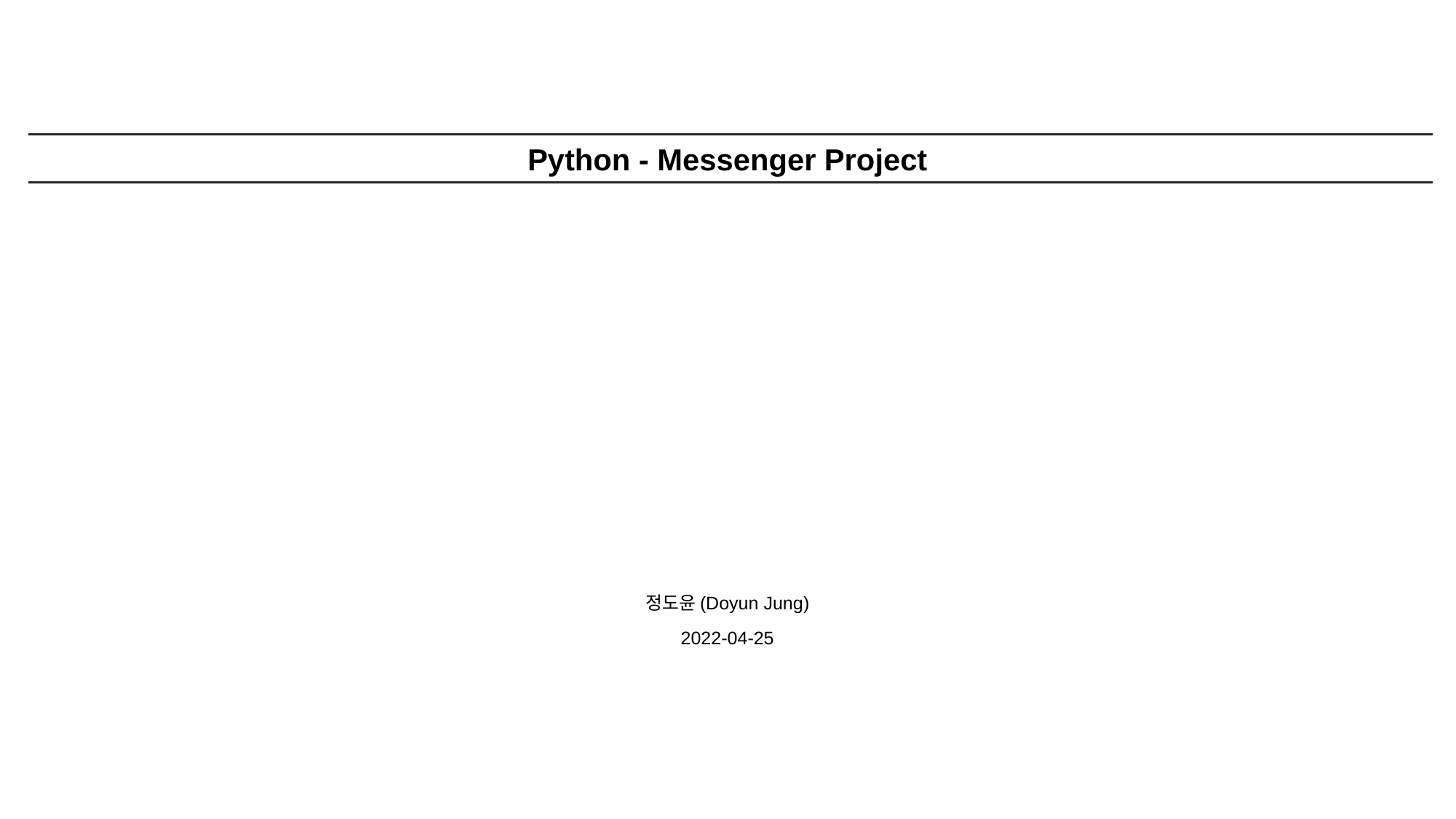

# Python - Messenger Project
정도윤(Doyun Jung)
2022-04-25